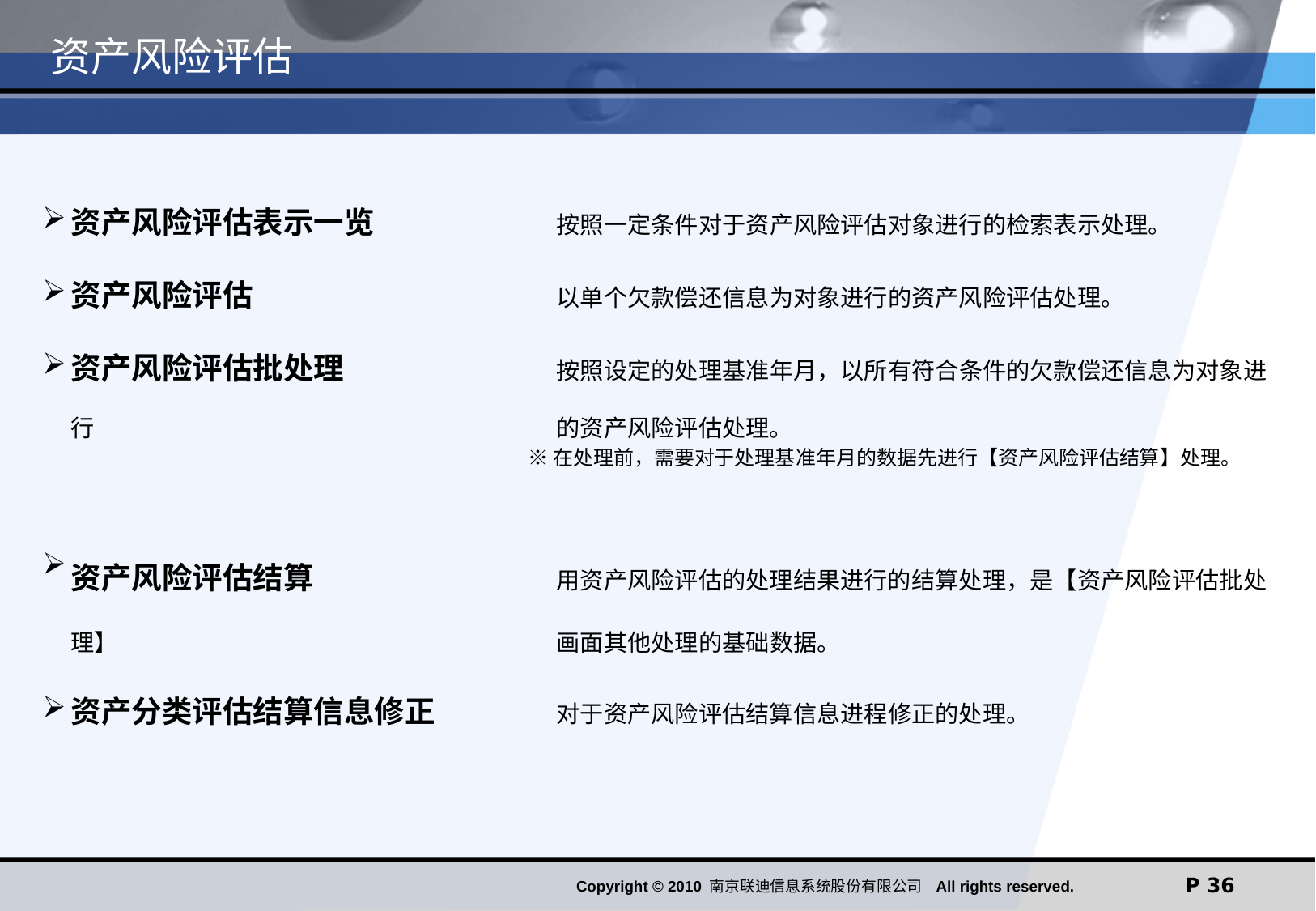

# 资产风险评估
资产风险评估表示一览		按照一定条件对于资产风险评估对象进行的检索表示处理。
资产风险评估			以单个欠款偿还信息为对象进行的资产风险评估处理。
资产风险评估批处理		按照设定的处理基准年月，以所有符合条件的欠款偿还信息为对象进行				的资产风险评估处理。
				※在处理前，需要对于处理基准年月的数据先进行【资产风险评估结算】处理。
资产风险评估结算		用资产风险评估的处理结果进行的结算处理，是【资产风险评估批处理】				画面其他处理的基础数据。
资产分类评估结算信息修正	对于资产风险评估结算信息进程修正的处理。